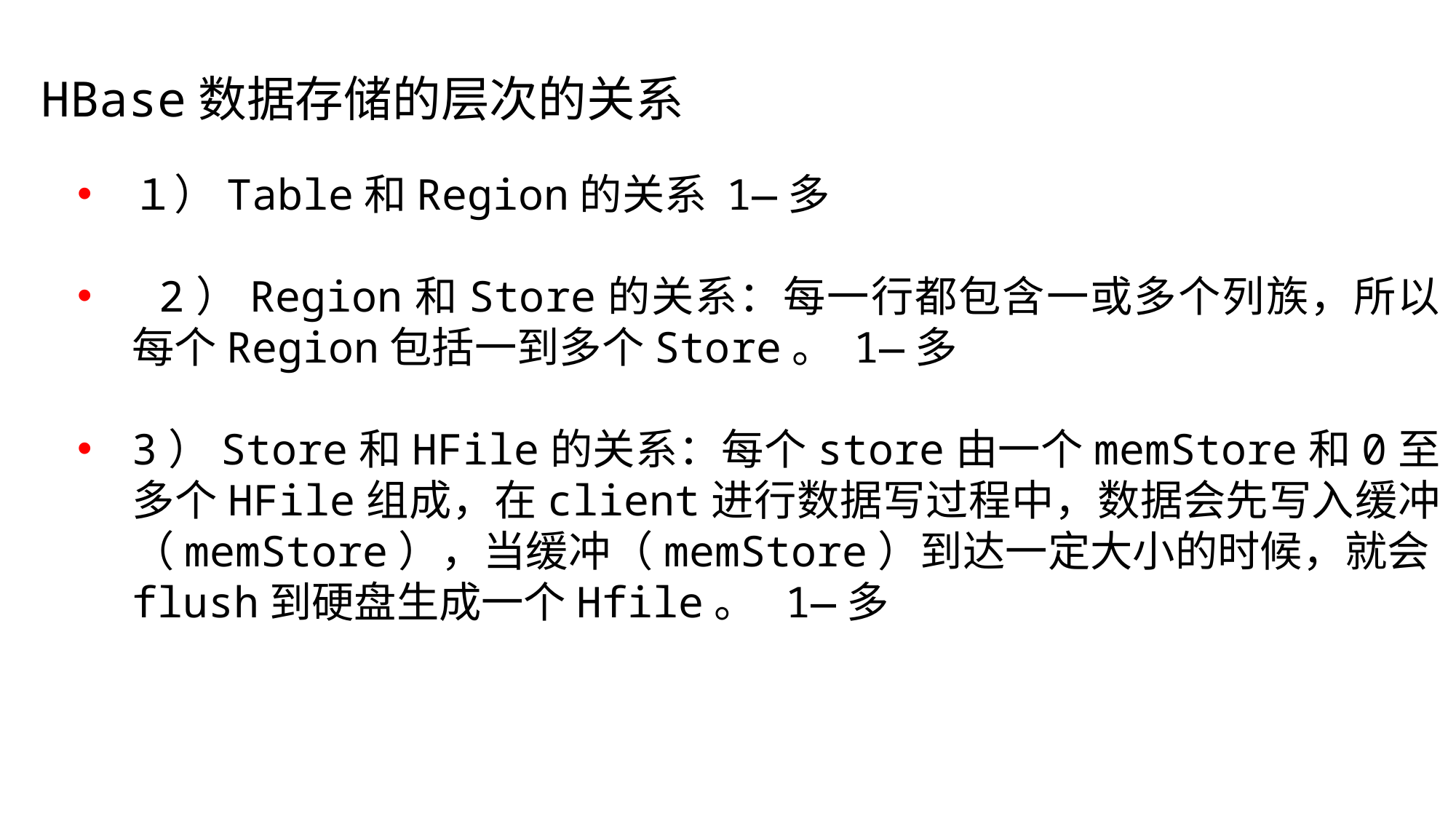

HBase数据存储的层次的关系
１）Table和Region的关系 1—多

 2）Region和Store的关系：每一行都包含一或多个列族，所以每个Region包括一到多个Store。 1—多

3）Store和HFile的关系：每个store由一个memStore和0至多个HFile组成，在client进行数据写过程中，数据会先写入缓冲（memStore），当缓冲（memStore）到达一定大小的时候，就会flush到硬盘生成一个Hfile。  1—多